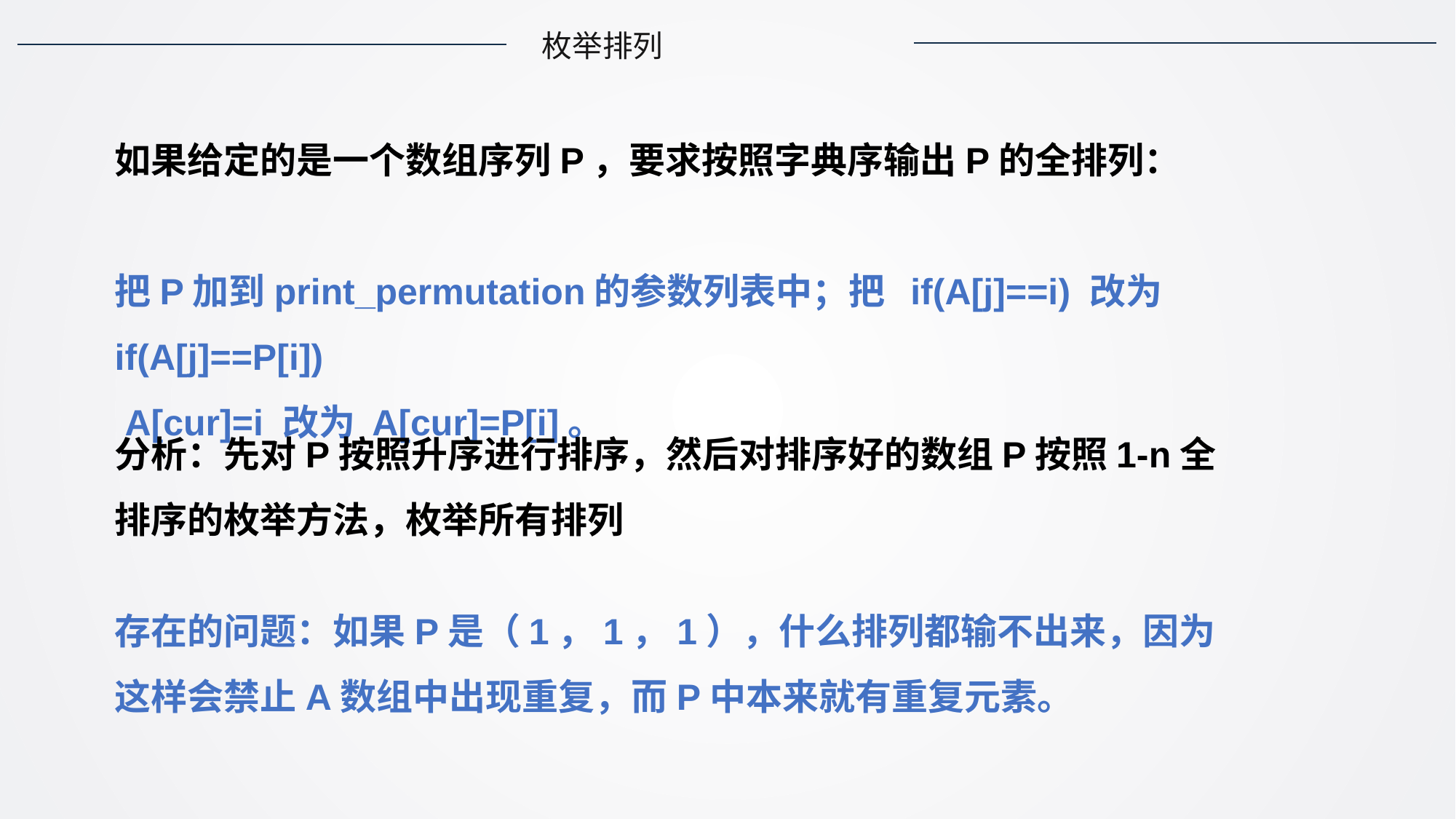

枚举排列
如果给定的是一个数组序列P，要求按照字典序输出P的全排列：

把P加到print_permutation的参数列表中；把  if(A[j]==i) 改为 if(A[j]==P[i])
 A[cur]=i 改为 A[cur]=P[i]。
分析：先对P按照升序进行排序，然后对排序好的数组P按照1-n全排序的枚举方法，枚举所有排列
存在的问题：如果P是（1，1，1），什么排列都输不出来，因为这样会禁止A数组中出现重复，而P中本来就有重复元素。